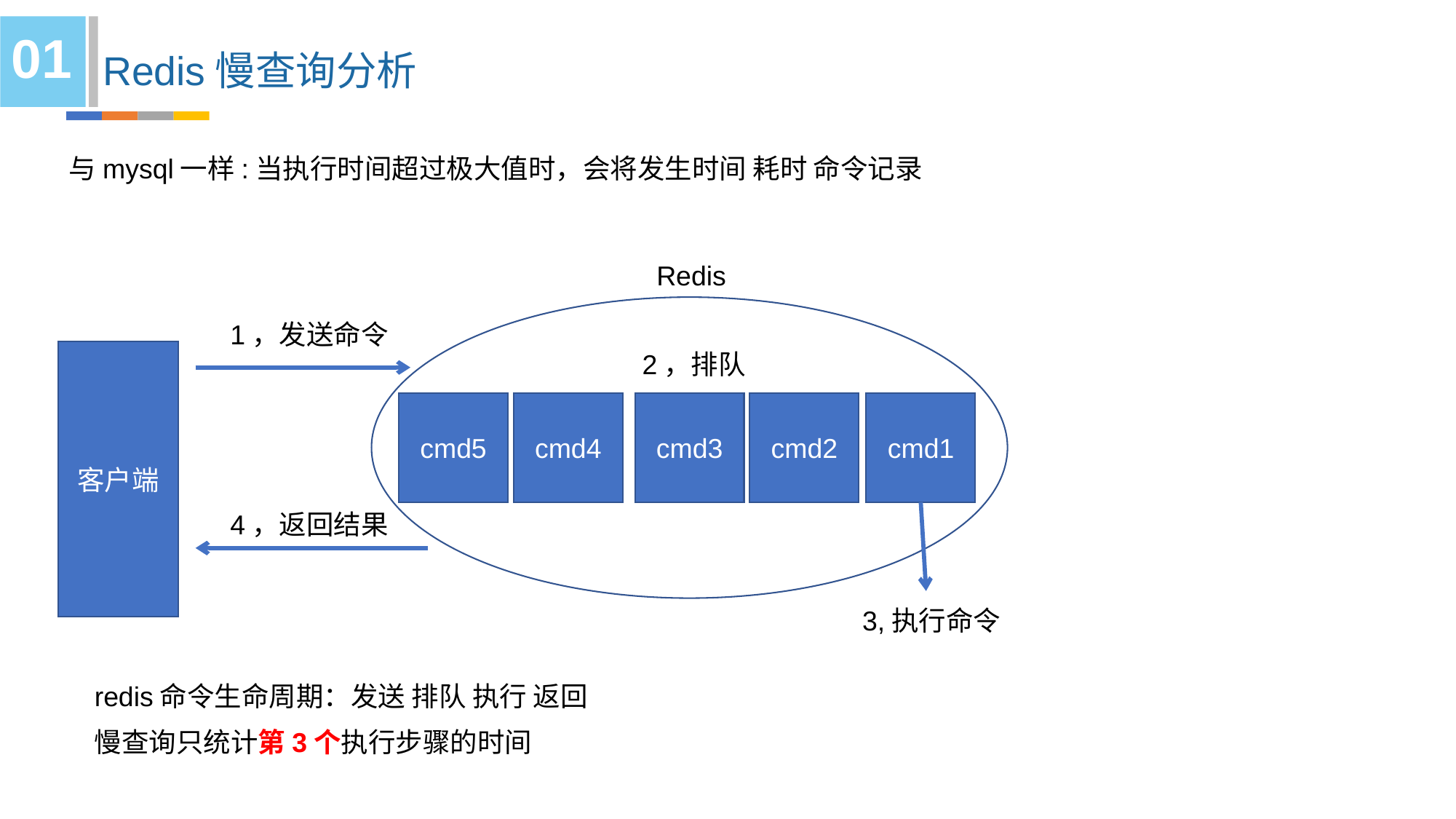

01
Redis慢查询分析

与mysql一样:当执行时间超过极大值时，会将发生时间 耗时 命令记录
Redis

1，发送命令
客户端
2，排队
cmd5
cmd4
cmd3
cmd2
cmd1
4，返回结果
3,执行命令
redis命令生命周期：发送 排队 执行 返回慢查询只统计第3个执行步骤的时间